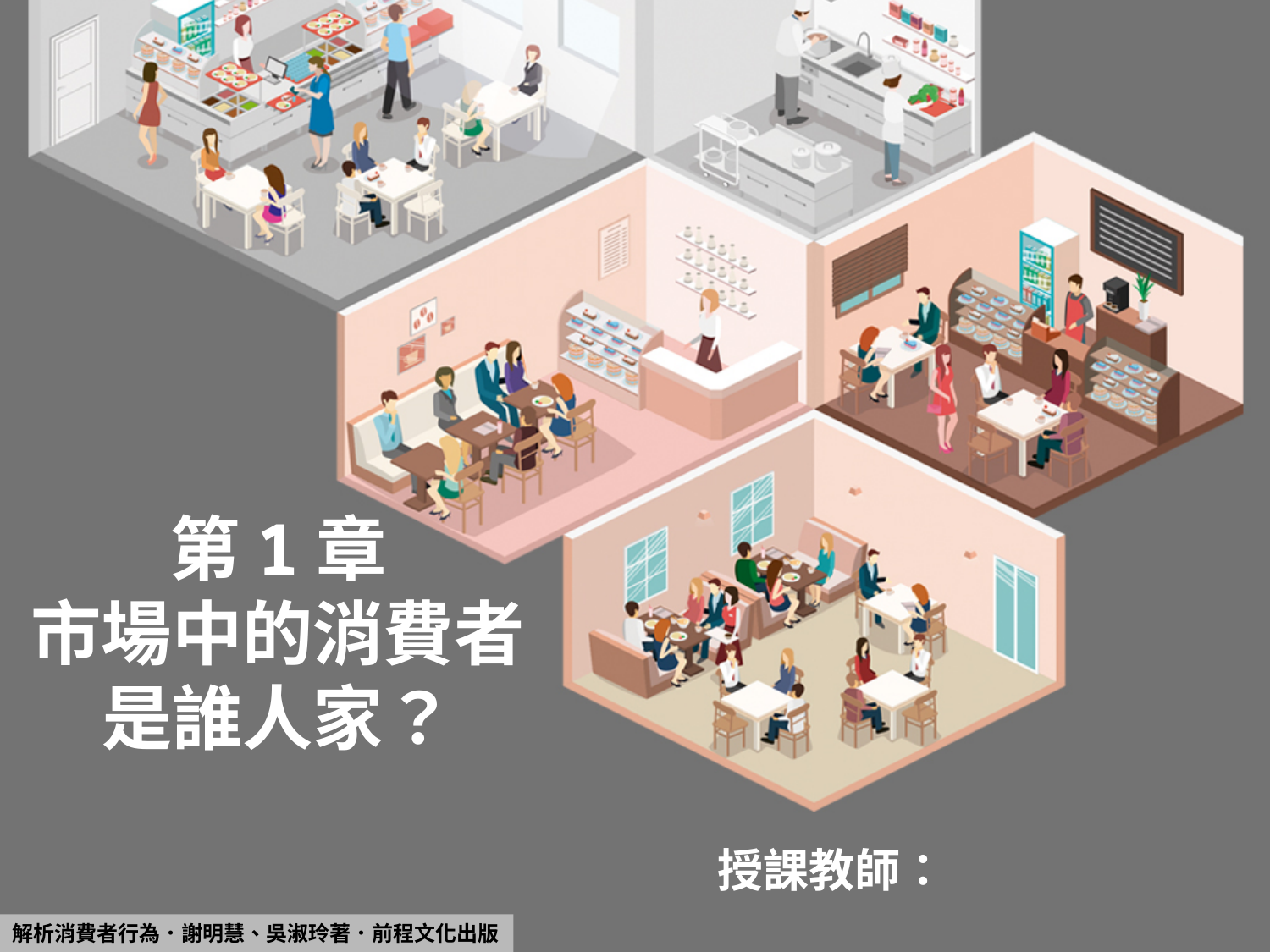

# 第1章 市場中的消費者是誰人家？
授課教師：
解析消費者行為．謝明慧、吳淑玲著．前程文化出版